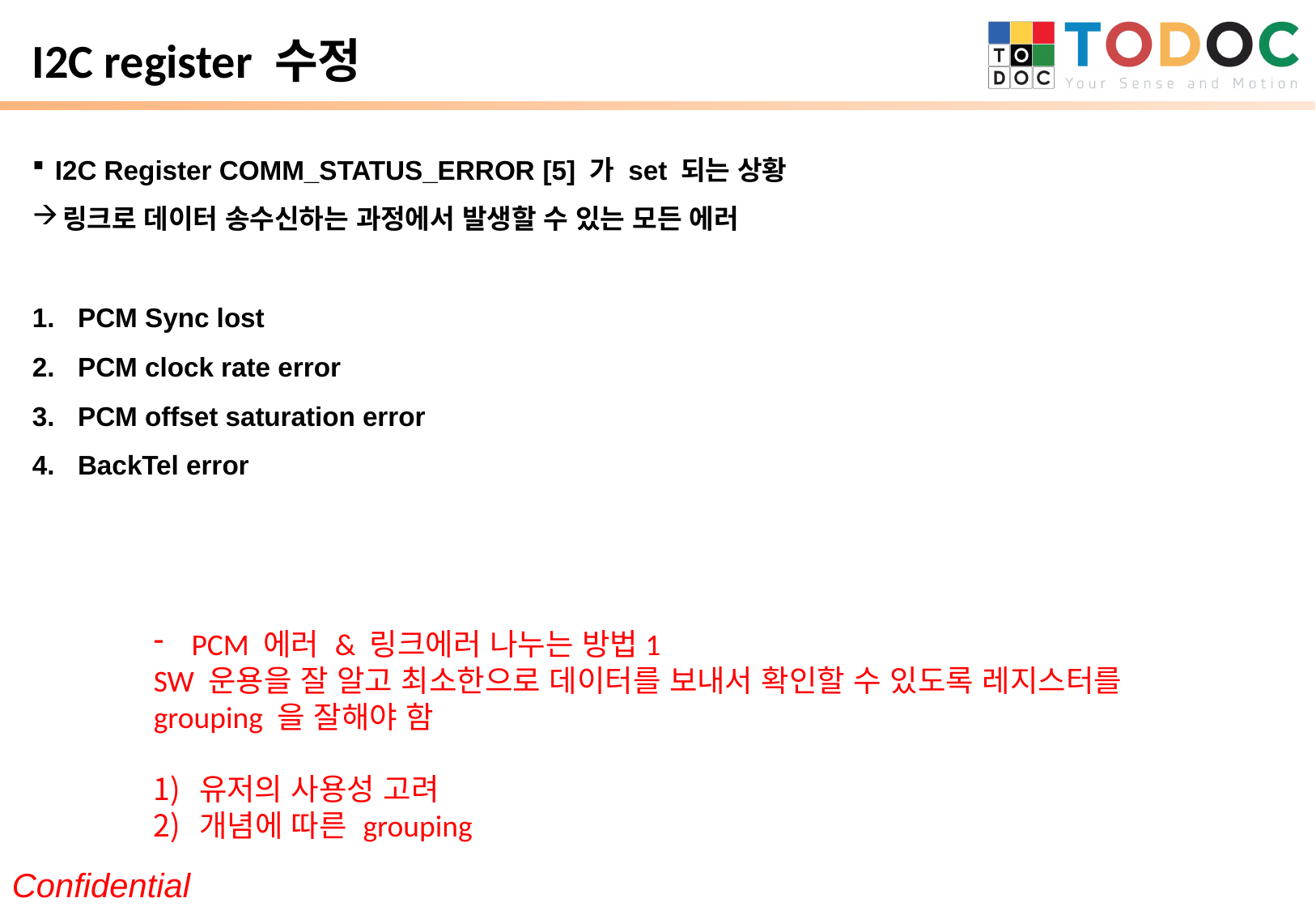

# I2C register 수정
I2C Register COMM_STATUS_ERROR [5] 가 set 되는 상황
링크로 데이터 송수신하는 과정에서 발생할 수 있는 모든 에러

PCM Sync lost
PCM clock rate error
PCM offset saturation error
BackTel error
PCM 에러 & 링크에러 나누는 방법1
SW 운용을 잘 알고 최소한으로 데이터를 보내서 확인할 수 있도록 레지스터를 grouping 을 잘해야 함
유저의 사용성 고려
개념에 따른 grouping